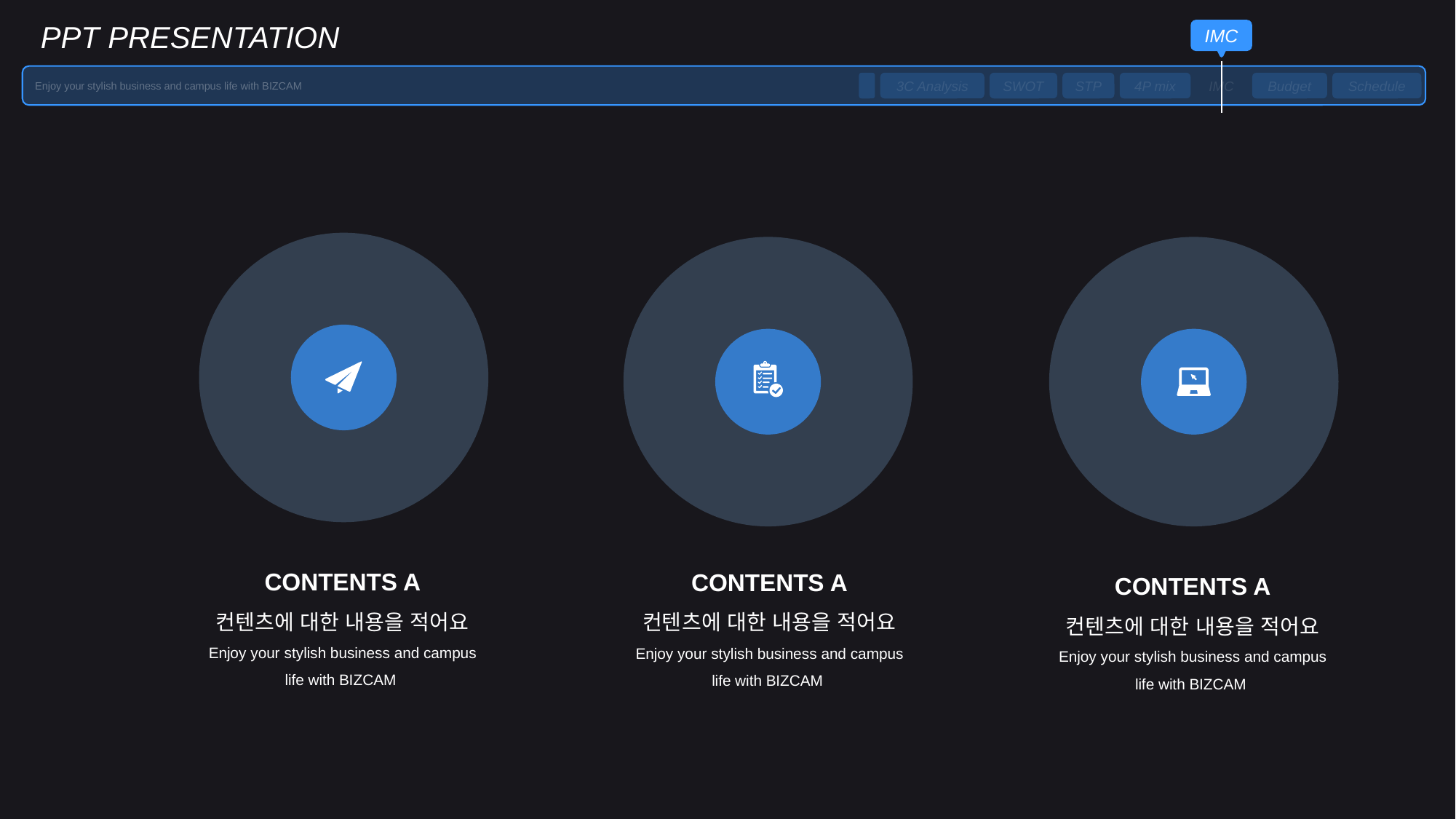

PPT PRESENTATION
IMC

Enjoy your stylish business and campus life with BIZCAM

3C Analysis
SWOT
STP
4P mix
IMC
Budget
Schedule

CONTENTS A
컨텐츠에 대한 내용을 적어요
Enjoy your stylish business and campus life with BIZCAM
CONTENTS A
컨텐츠에 대한 내용을 적어요
Enjoy your stylish business and campus life with BIZCAM
CONTENTS A
컨텐츠에 대한 내용을 적어요
Enjoy your stylish business and campus life with BIZCAM